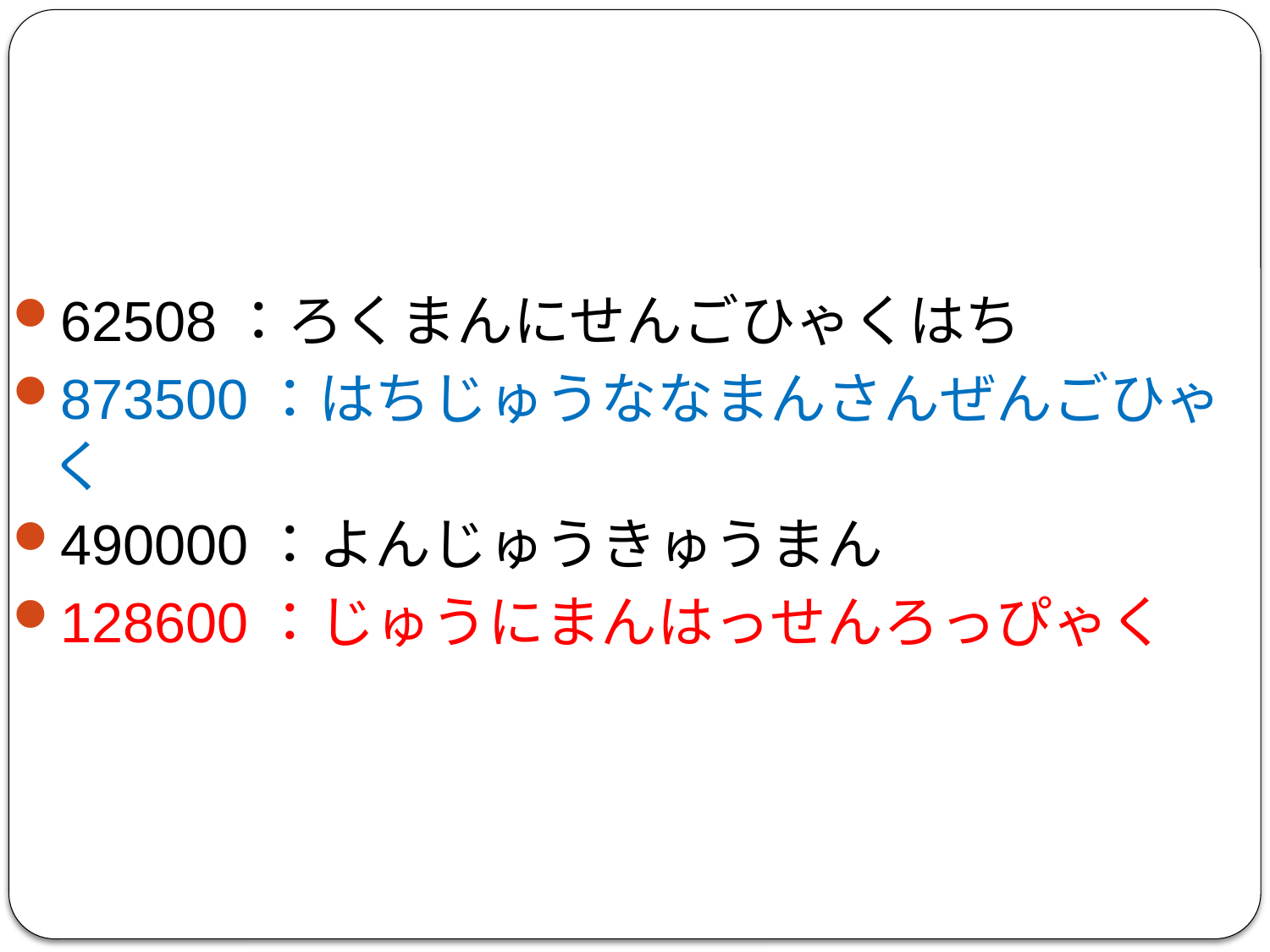

#

62508：ろくまんにせんごひゃくはち
873500：はちじゅうななまんさんぜんごひゃく
490000：よんじゅうきゅうまん
128600：じゅうにまんはっせんろっぴゃく